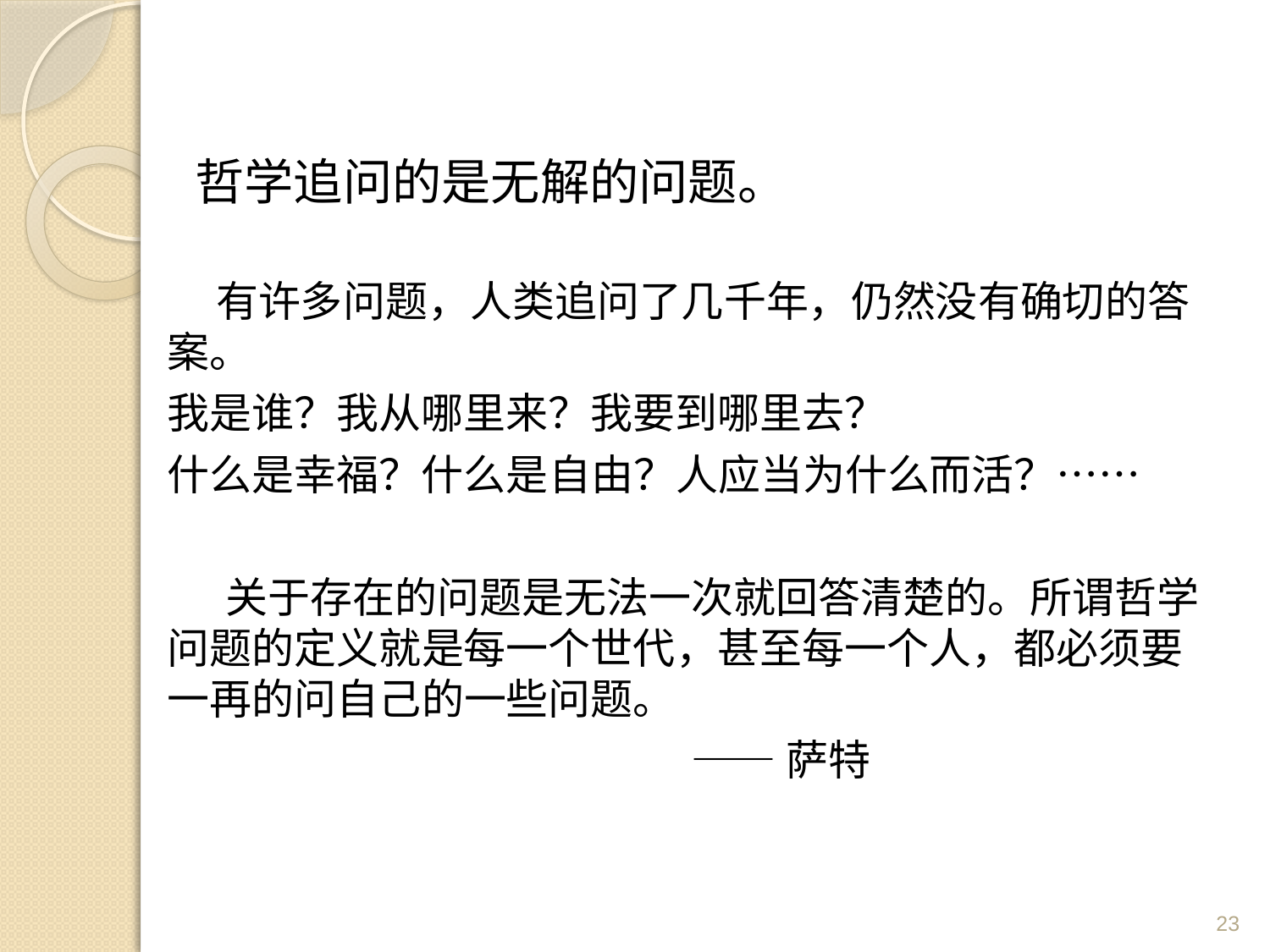

# 哲学追问的是无解的问题。
    有许多问题，人类追问了几千年，仍然没有确切的答案。
我是谁？我从哪里来？我要到哪里去？
什么是幸福？什么是自由？人应当为什么而活？……

     关于存在的问题是无法一次就回答清楚的。所谓哲学问题的定义就是每一个世代，甚至每一个人，都必须要一再的问自己的一些问题。
                                                       ——萨特
23